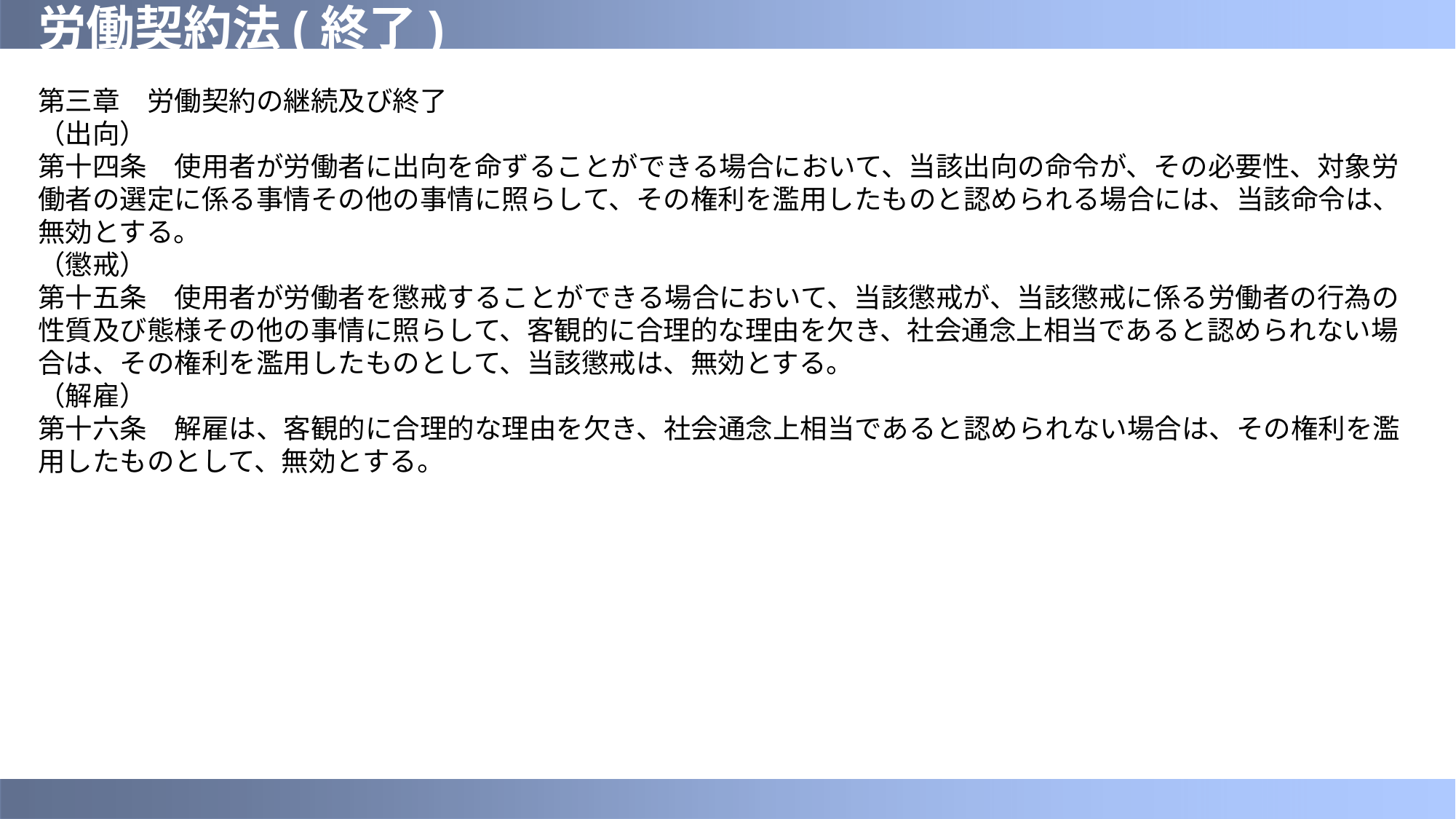

# 労働契約法(終了)
第三章　労働契約の継続及び終了
（出向）
第十四条　使用者が労働者に出向を命ずることができる場合において、当該出向の命令が、その必要性、対象労働者の選定に係る事情その他の事情に照らして、その権利を濫用したものと認められる場合には、当該命令は、無効とする。
（懲戒）
第十五条　使用者が労働者を懲戒することができる場合において、当該懲戒が、当該懲戒に係る労働者の行為の性質及び態様その他の事情に照らして、客観的に合理的な理由を欠き、社会通念上相当であると認められない場合は、その権利を濫用したものとして、当該懲戒は、無効とする。
（解雇）
第十六条　解雇は、客観的に合理的な理由を欠き、社会通念上相当であると認められない場合は、その権利を濫用したものとして、無効とする。